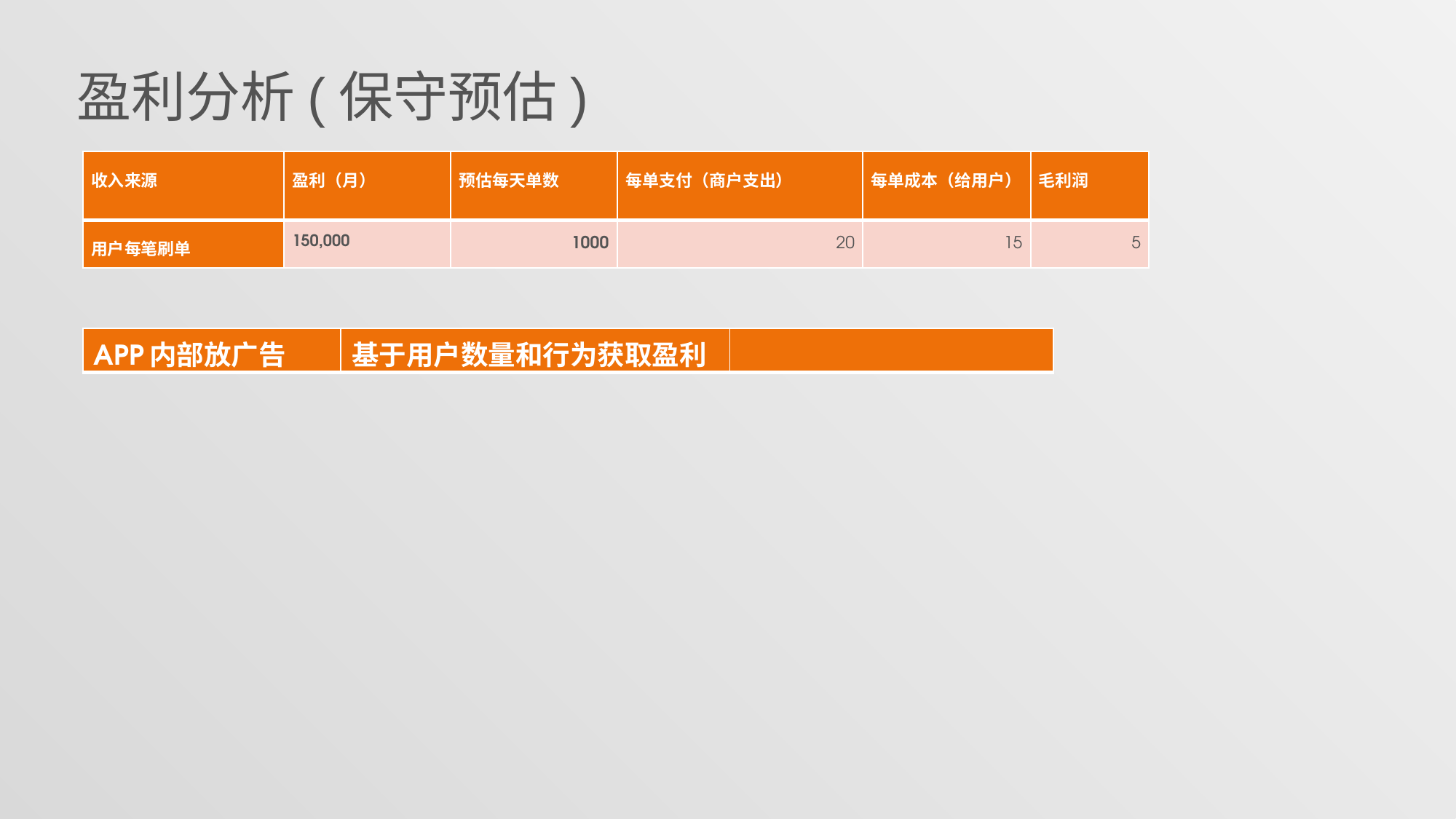

盈利分析(保守预估)
| 收入来源 | 盈利（月） | 预估每天单数 | 每单支付（商户支出） | 每单成本（给用户） | 毛利润 |
| --- | --- | --- | --- | --- | --- |
| 用户每笔刷单 | 150,000 | 1000 | 20 | 15 | 5 |
| APP内部放广告 | 基于用户数量和行为获取盈利 |  |
| --- | --- | --- |